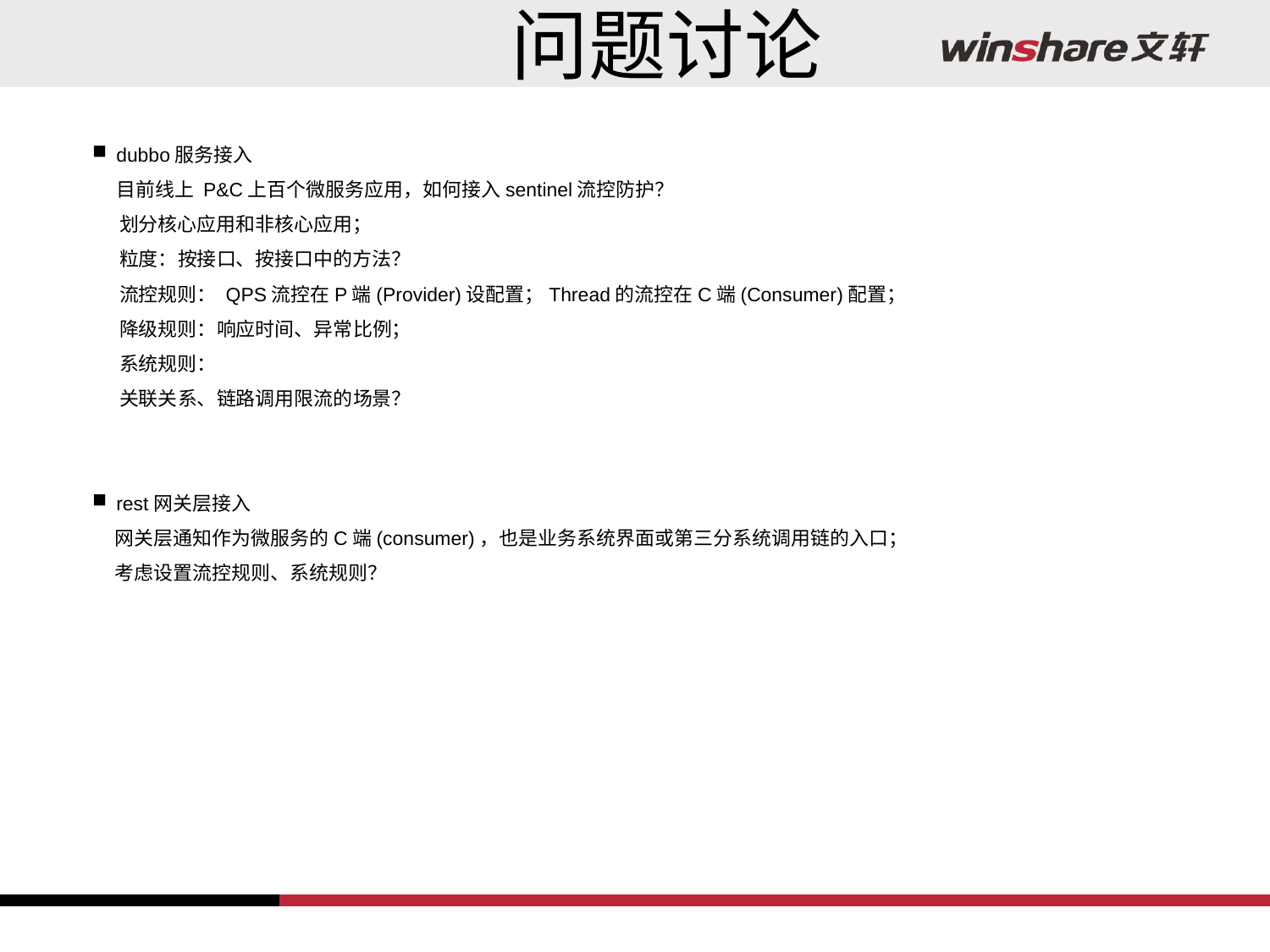

# 问题讨论
dubbo服务接入
目前线上 P&C上百个微服务应用，如何接入sentinel流控防护？
     划分核心应用和非核心应用；
     粒度：按接口、按接口中的方法？
     流控规则： QPS流控在P端(Provider)设配置；Thread的流控在C端(Consumer)配置；
     降级规则：响应时间、异常比例；
     系统规则：
     关联关系、链路调用限流的场景？

rest网关层接入
    网关层通知作为微服务的C端(consumer)，也是业务系统界面或第三分系统调用链的入口；
    考虑设置流控规则、系统规则？